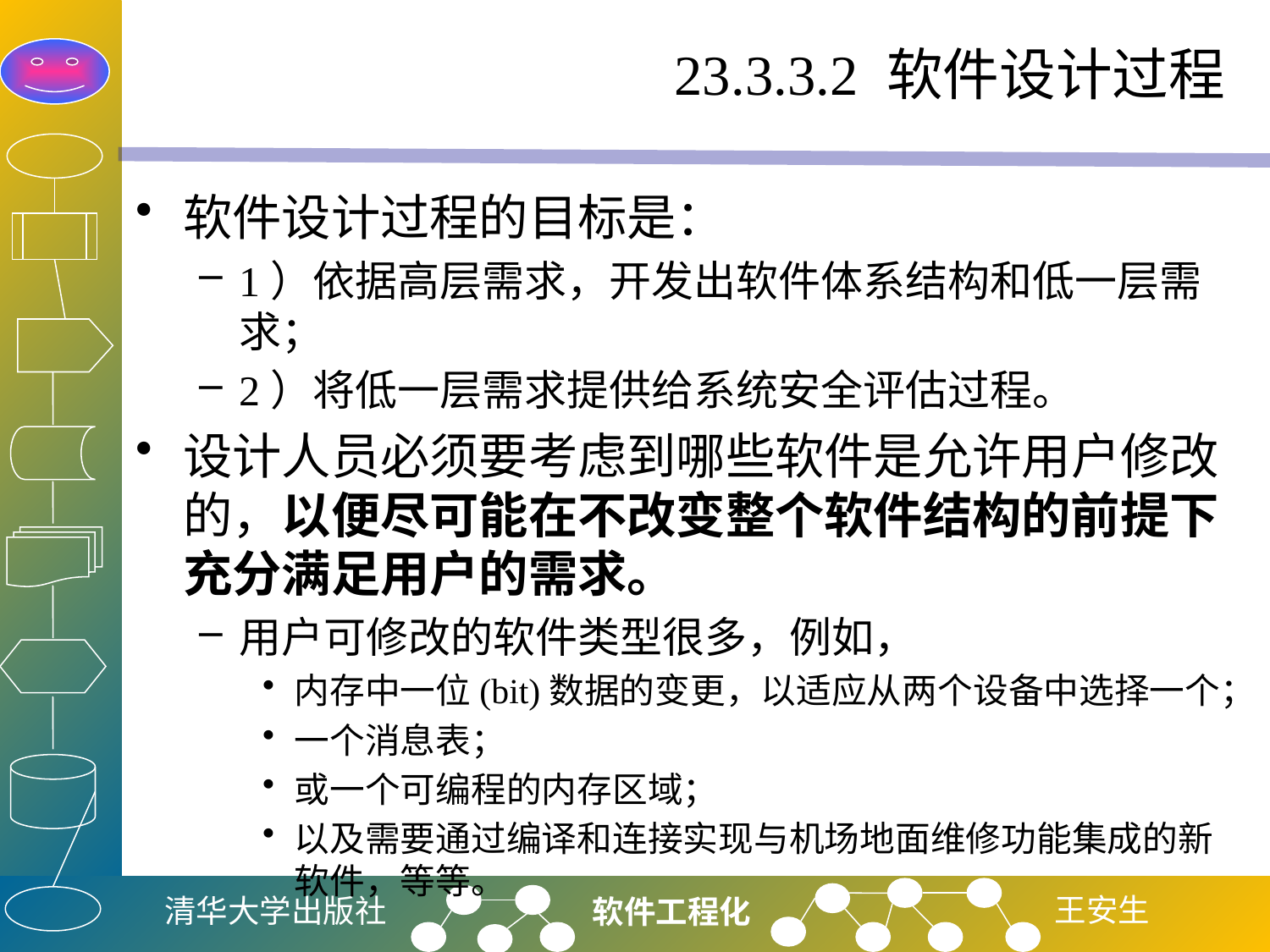

# 23.3.3.2 软件设计过程
软件设计过程的目标是：
1）依据高层需求，开发出软件体系结构和低一层需求；
2）将低一层需求提供给系统安全评估过程。
设计人员必须要考虑到哪些软件是允许用户修改的，以便尽可能在不改变整个软件结构的前提下充分满足用户的需求。
用户可修改的软件类型很多，例如，
内存中一位(bit)数据的变更，以适应从两个设备中选择一个；
一个消息表；
或一个可编程的内存区域；
以及需要通过编译和连接实现与机场地面维修功能集成的新软件，等等。